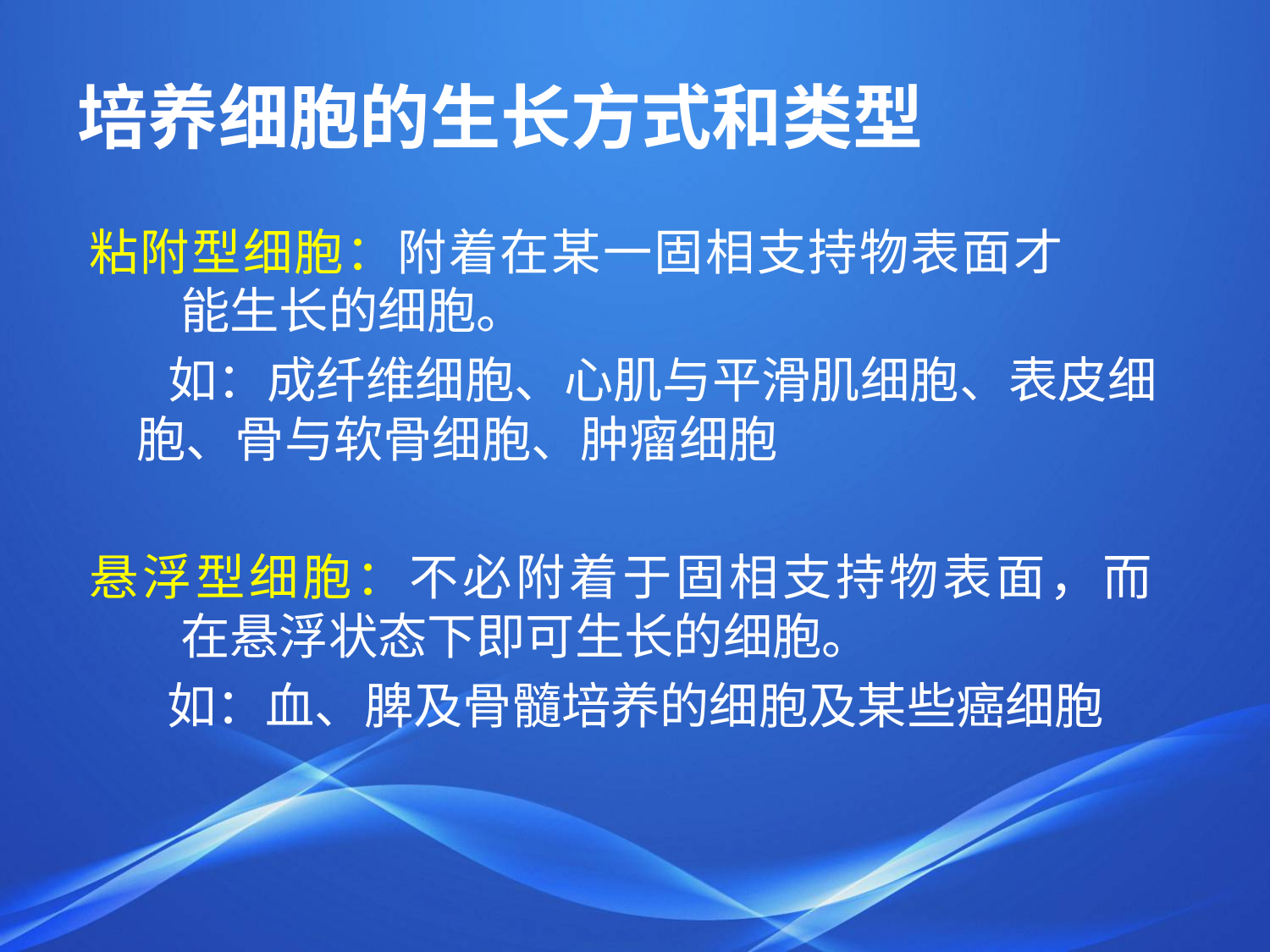

# 培养细胞的生长方式和类型
粘附型细胞：附着在某一固相支持物表面才
    能生长的细胞。
      如：成纤维细胞、心肌与平滑肌细胞、表皮细胞、骨与软骨细胞、肿瘤细胞

悬浮型细胞：不必附着于固相支持物表面，而
    在悬浮状态下即可生长的细胞。
      如：血、脾及骨髓培养的细胞及某些癌细胞